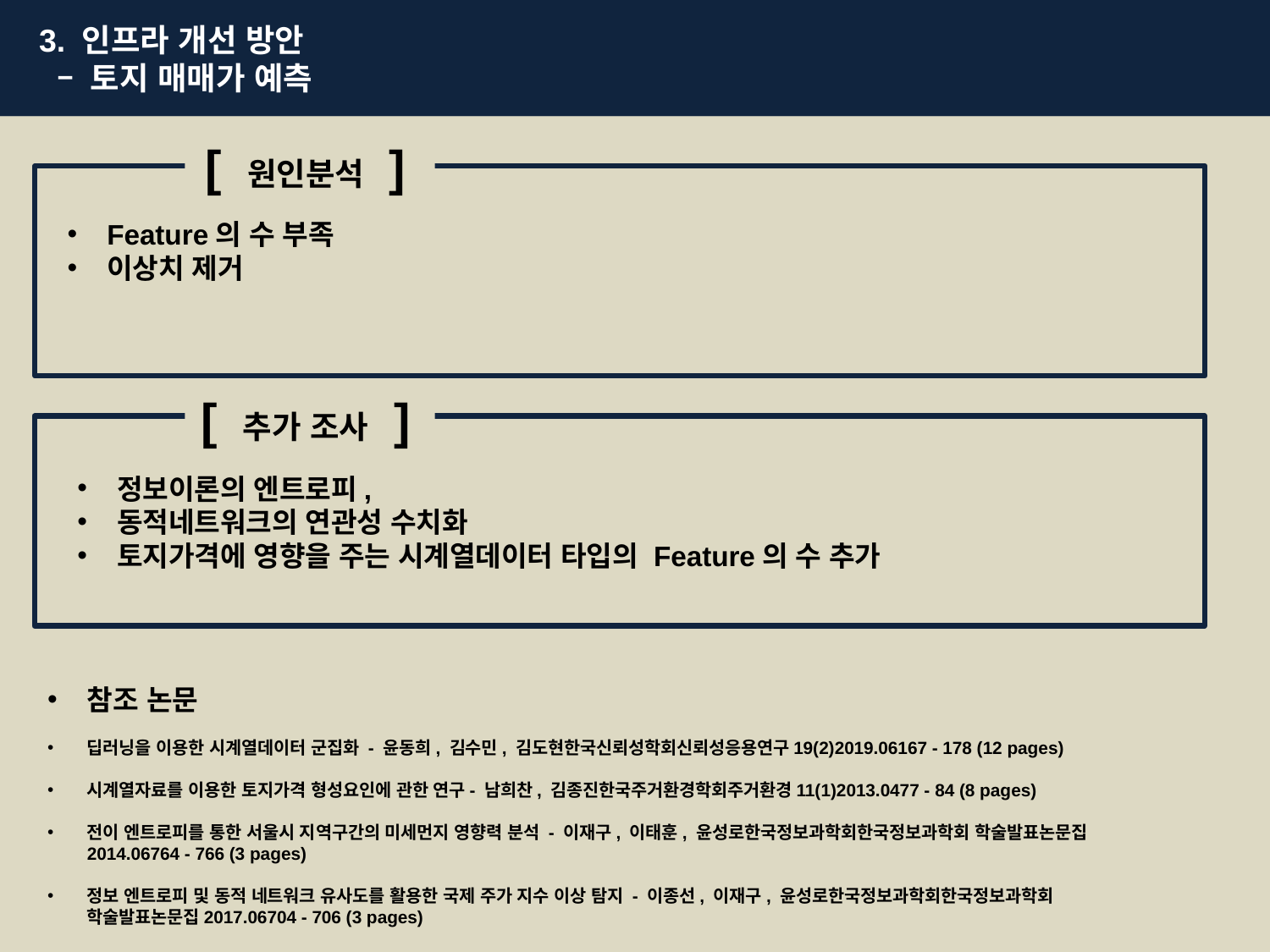

0. 개요

   3. 인프라 개선 방안
     – 토지 매매가 예측
[ 원인분석  ]

Feature의 수 부족
이상치 제거
[ 추가 조사  ]

정보이론의 엔트로피,
동적네트워크의 연관성 수치화
토지가격에 영향을 주는 시계열데이터 타입의 Feature의 수 추가
참조 논문

딥러닝을 이용한 시계열데이터 군집화 - 윤동희, 김수민, 김도현한국신뢰성학회신뢰성응용연구19(2)2019.06167 - 178 (12 pages)

시계열자료를 이용한 토지가격 형성요인에 관한 연구- 남희찬, 김종진한국주거환경학회주거환경11(1)2013.0477 - 84 (8 pages)

전이 엔트로피를 통한 서울시 지역구간의 미세먼지 영향력 분석 - 이재구, 이태훈, 윤성로한국정보과학회한국정보과학회 학술발표논문집2014.06764 - 766 (3 pages)

정보 엔트로피 및 동적 네트워크 유사도를 활용한 국제 주가 지수 이상 탐지 - 이종선, 이재구, 윤성로한국정보과학회한국정보과학회 학술발표논문집2017.06704 - 706 (3 pages)